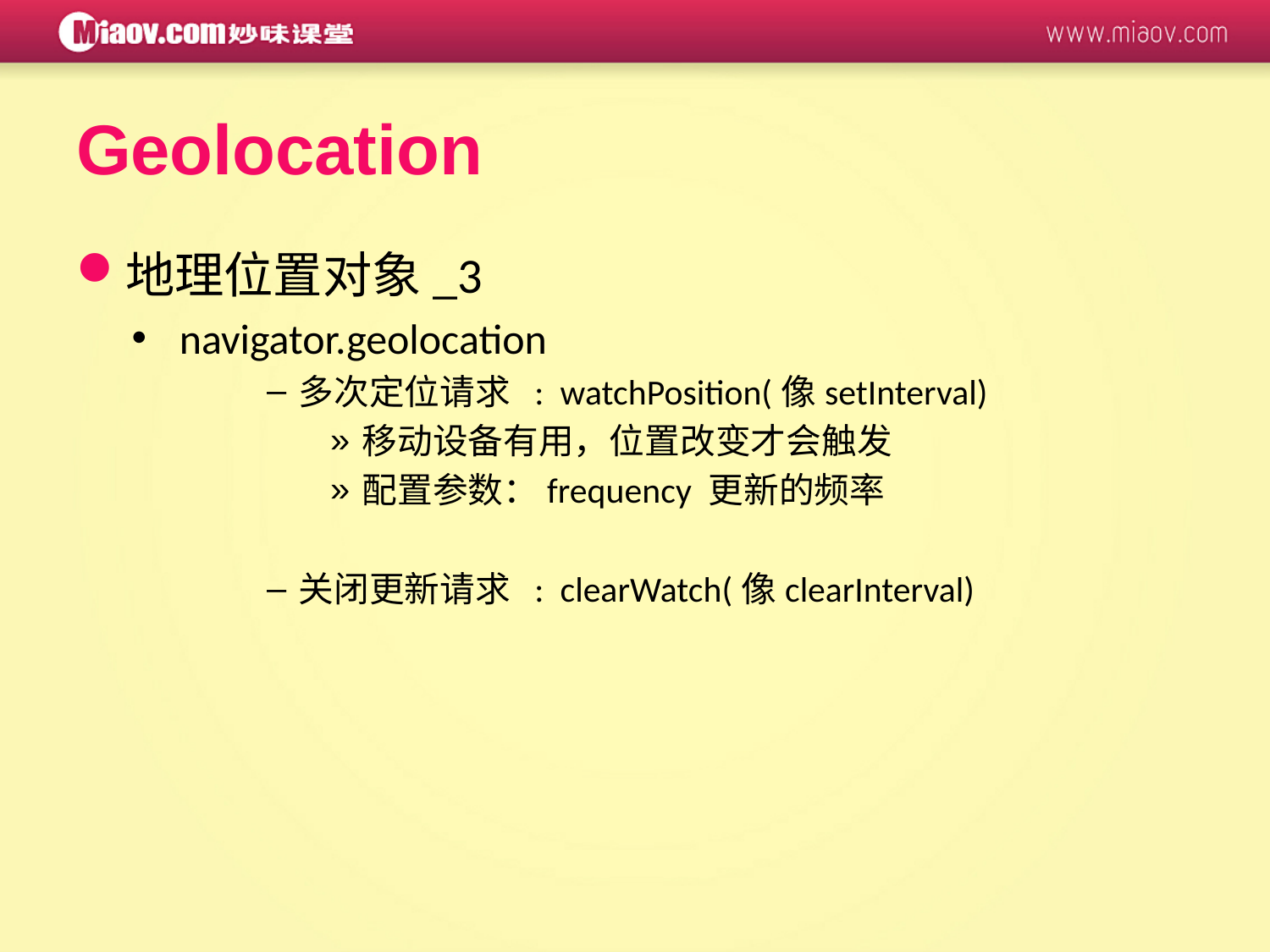

Geolocation
地理位置对象_3
navigator.geolocation
多次定位请求  :  watchPosition(像setInterval)
移动设备有用，位置改变才会触发
配置参数：frequency 更新的频率

关闭更新请求  :  clearWatch(像clearInterval)